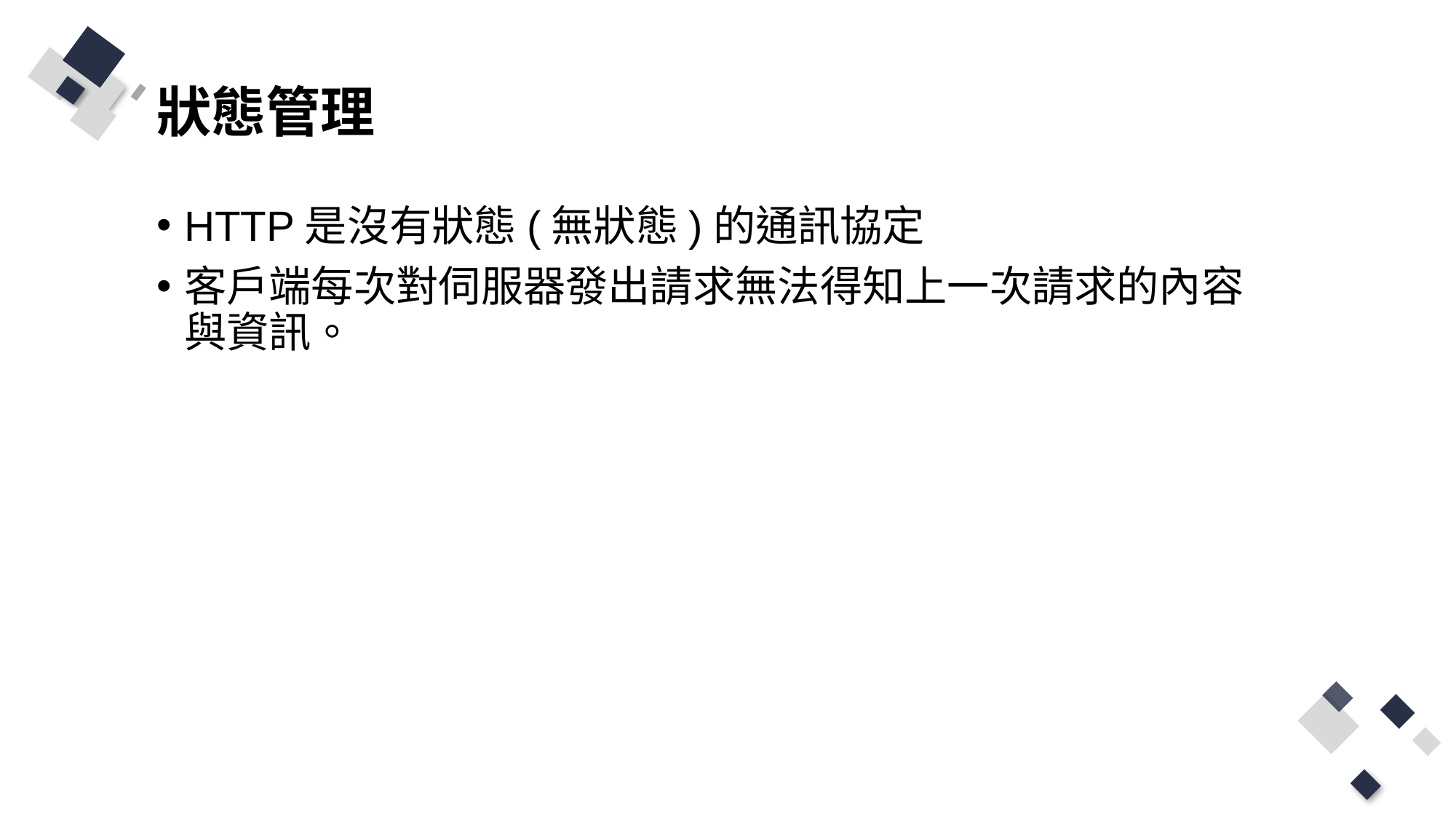

# 狀態管理
HTTP是沒有狀態(無狀態)的通訊協定
客戶端每次對伺服器發出請求無法得知上一次請求的內容與資訊。